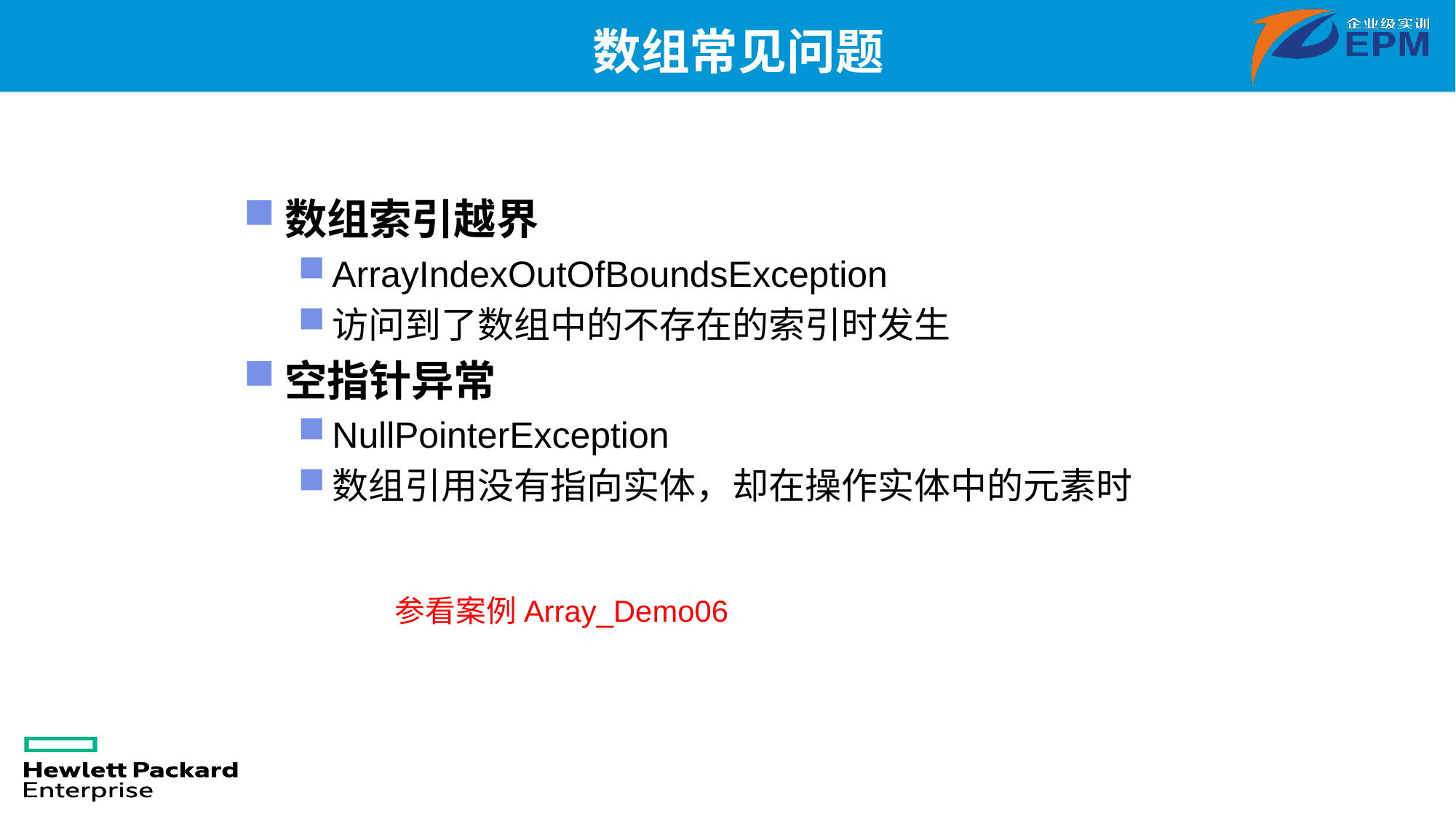

# 数组常见问题
数组索引越界
ArrayIndexOutOfBoundsException
访问到了数组中的不存在的索引时发生
空指针异常
NullPointerException
数组引用没有指向实体，却在操作实体中的元素时

参看案例Array_Demo06